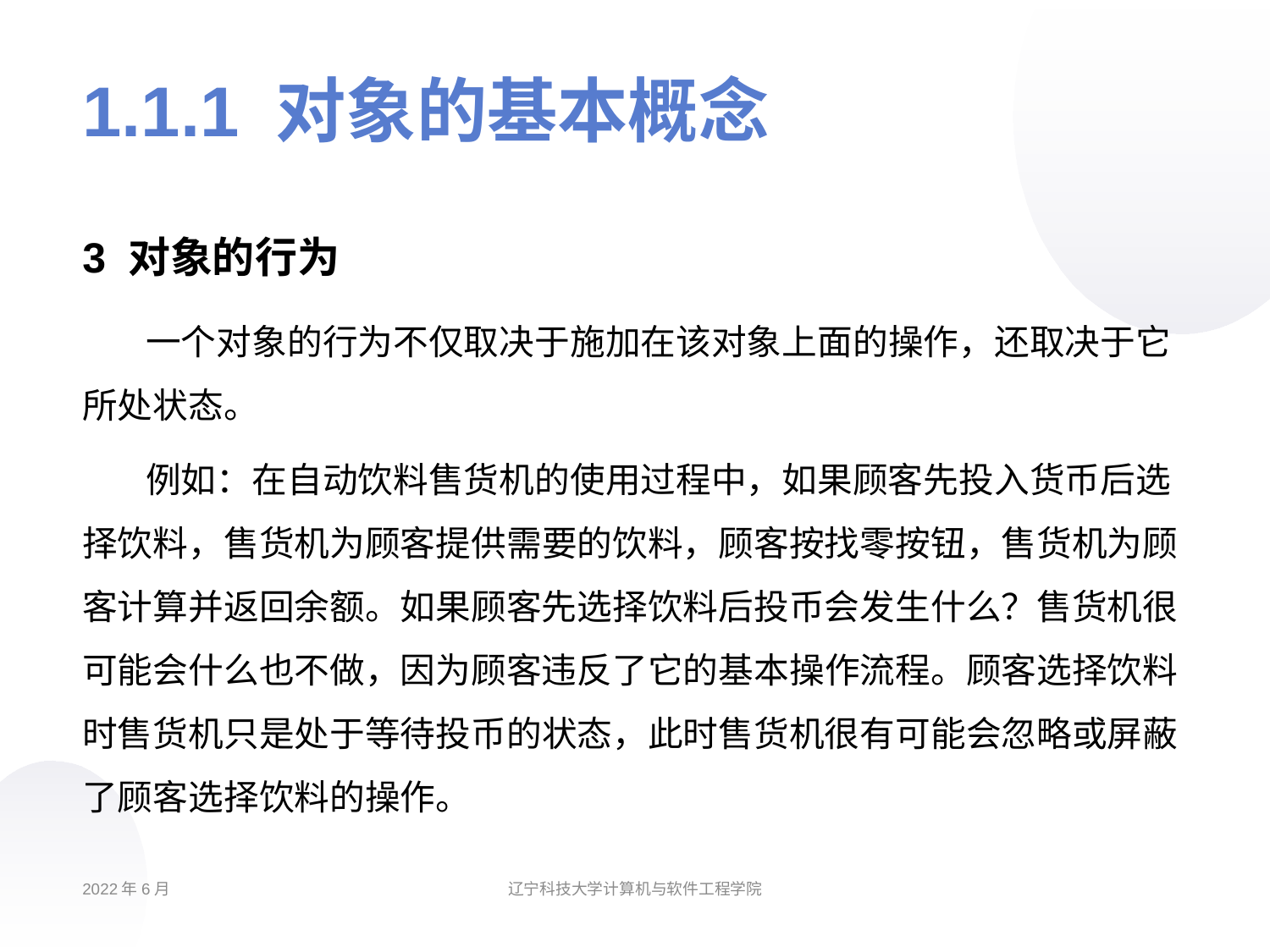

# 1.1.1 对象的基本概念
3 对象的行为
一个对象的行为不仅取决于施加在该对象上面的操作，还取决于它所处状态。
例如：在自动饮料售货机的使用过程中，如果顾客先投入货币后选择饮料，售货机为顾客提供需要的饮料，顾客按找零按钮，售货机为顾客计算并返回余额。如果顾客先选择饮料后投币会发生什么？售货机很可能会什么也不做，因为顾客违反了它的基本操作流程。顾客选择饮料时售货机只是处于等待投币的状态，此时售货机很有可能会忽略或屏蔽了顾客选择饮料的操作。

2022年6月
辽宁科技大学计算机与软件工程学院
16